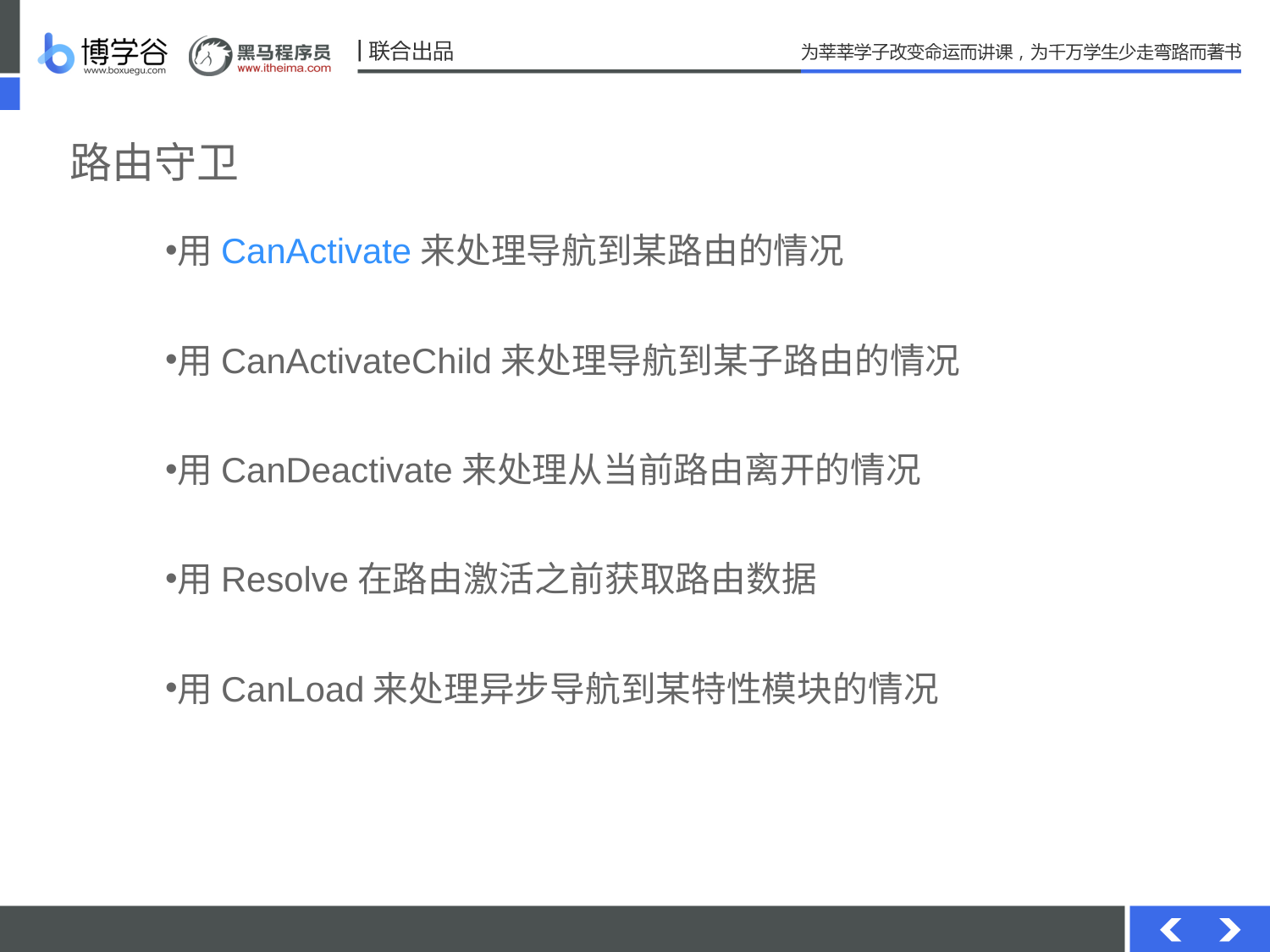

# 路由守卫
用CanActivate来处理导航到某路由的情况

用CanActivateChild来处理导航到某子路由的情况

用CanDeactivate来处理从当前路由离开的情况

用Resolve在路由激活之前获取路由数据

用CanLoad来处理异步导航到某特性模块的情况